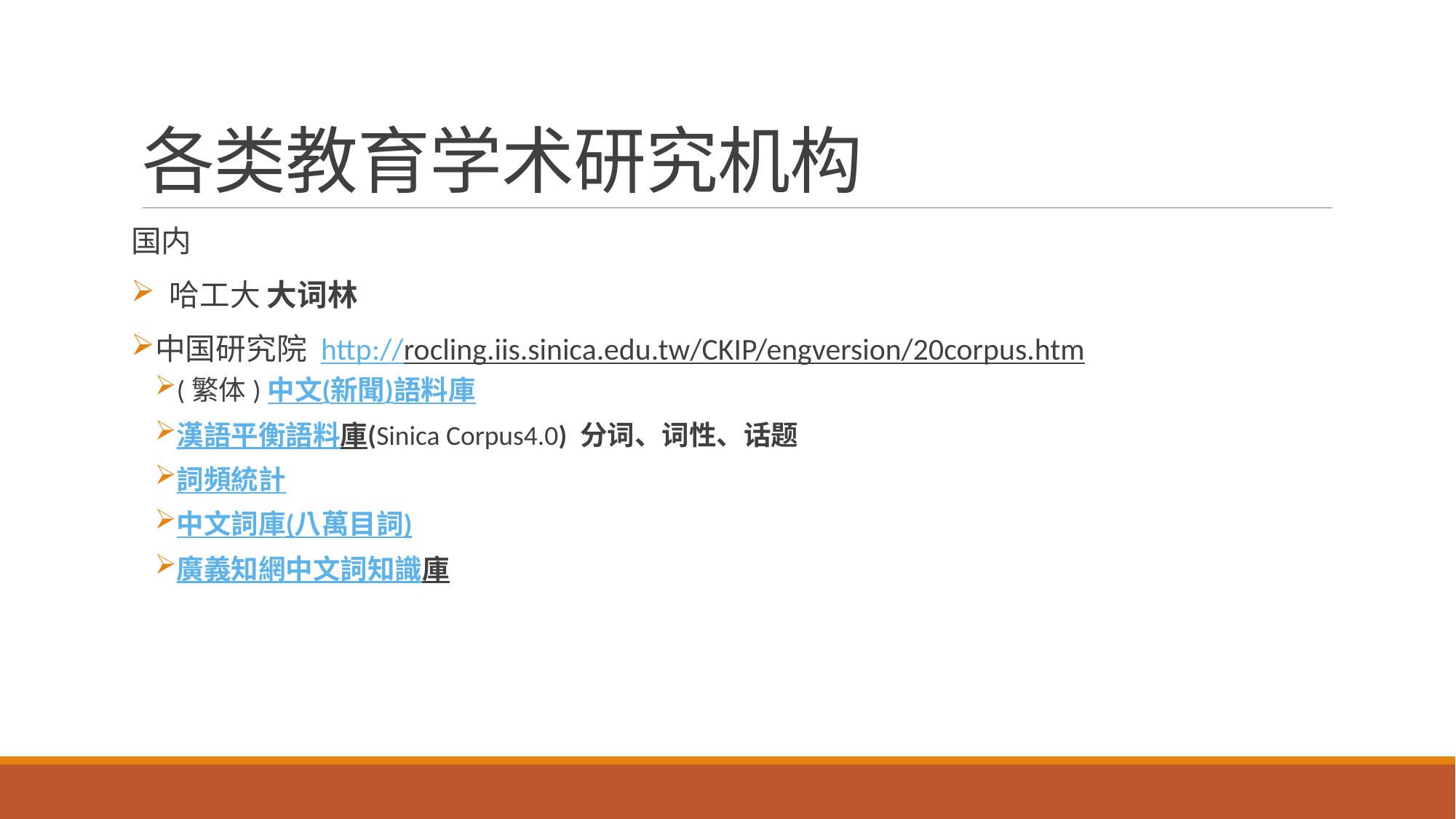

# 各类教育学术研究机构
国内
 哈工大 大词林
中国研究院 http://rocling.iis.sinica.edu.tw/CKIP/engversion/20corpus.htm
(繁体)中文(新聞)語料庫
漢語平衡語料庫(Sinica Corpus4.0) 分词、词性、话题
詞頻統計
中文詞庫(八萬目詞)
廣義知網中文詞知識庫